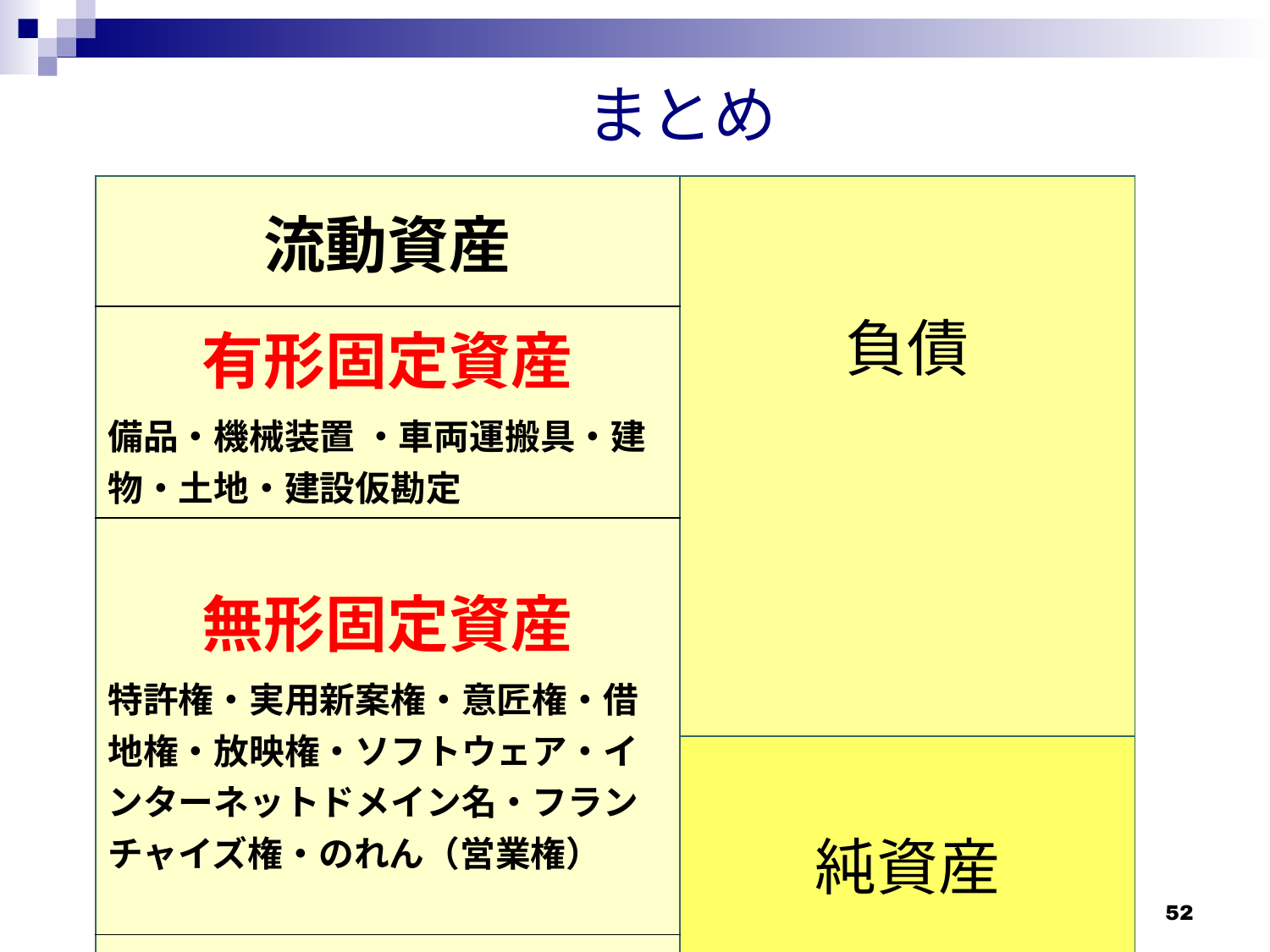

# まとめ
|  | 流動資産 | 負債 |  |
| --- | --- | --- | --- |
|  | 有形固定資産 備品・機械装置 ・車両運搬具・建物・土地・建設仮勘定 |  |  |
|  | 無形固定資産 特許権・実用新案権・意匠権・借地権・放映権・ソフトウェア・インターネットドメイン名・フランチャイズ権・のれん（営業権） |  |  |
|  |  | 純資産 |  |
|  | 投資その他の資産 長期貸付金・投資有価証券・ 関係会社株式 |  |  |
52